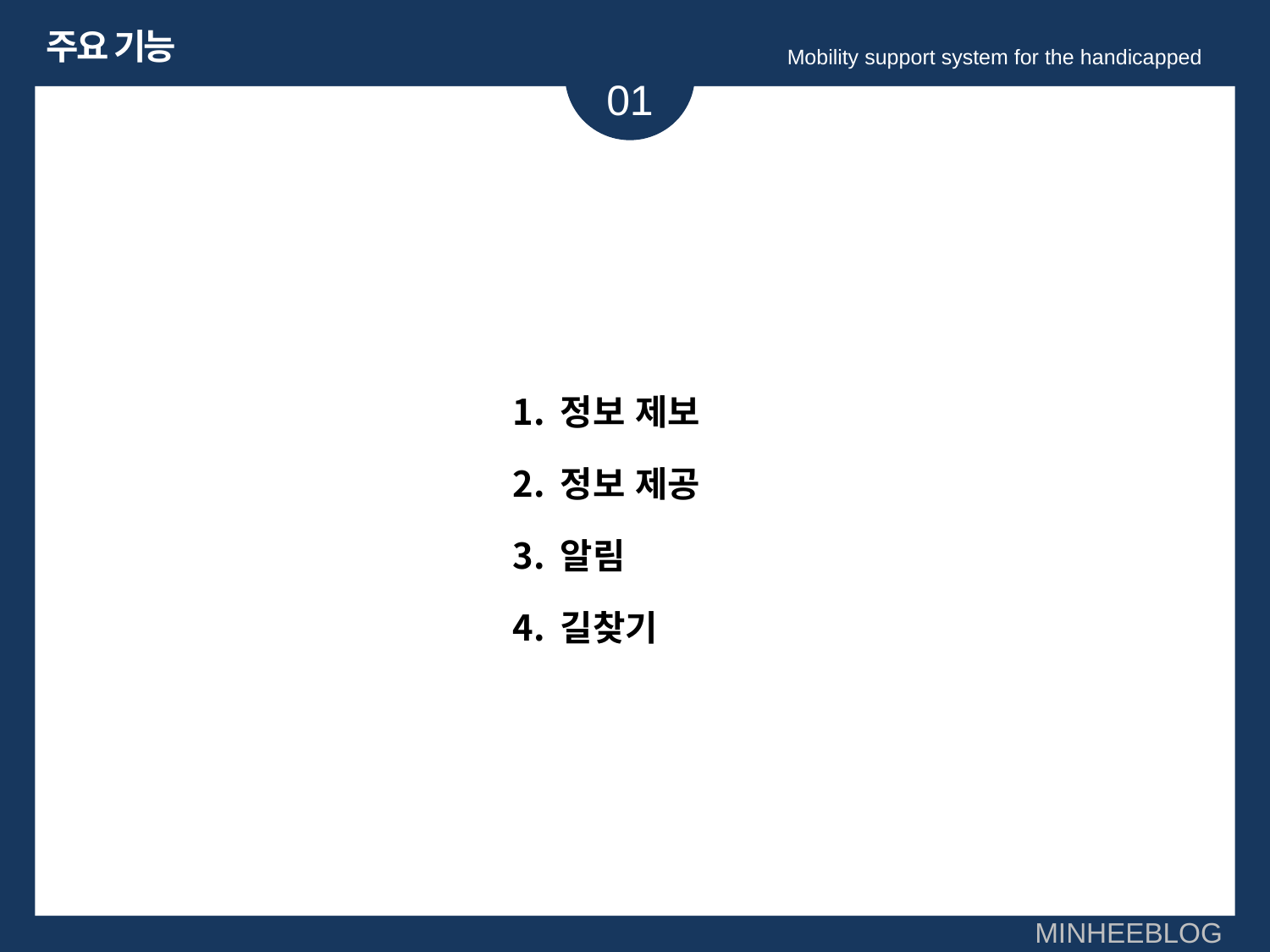

주요 기능
Mobility support system for the handicapped
01

정보 제보
정보 제공
알림
길찾기
우클릭 그림바꾸기로
그림바꿔주세요
MINHEEBLOG